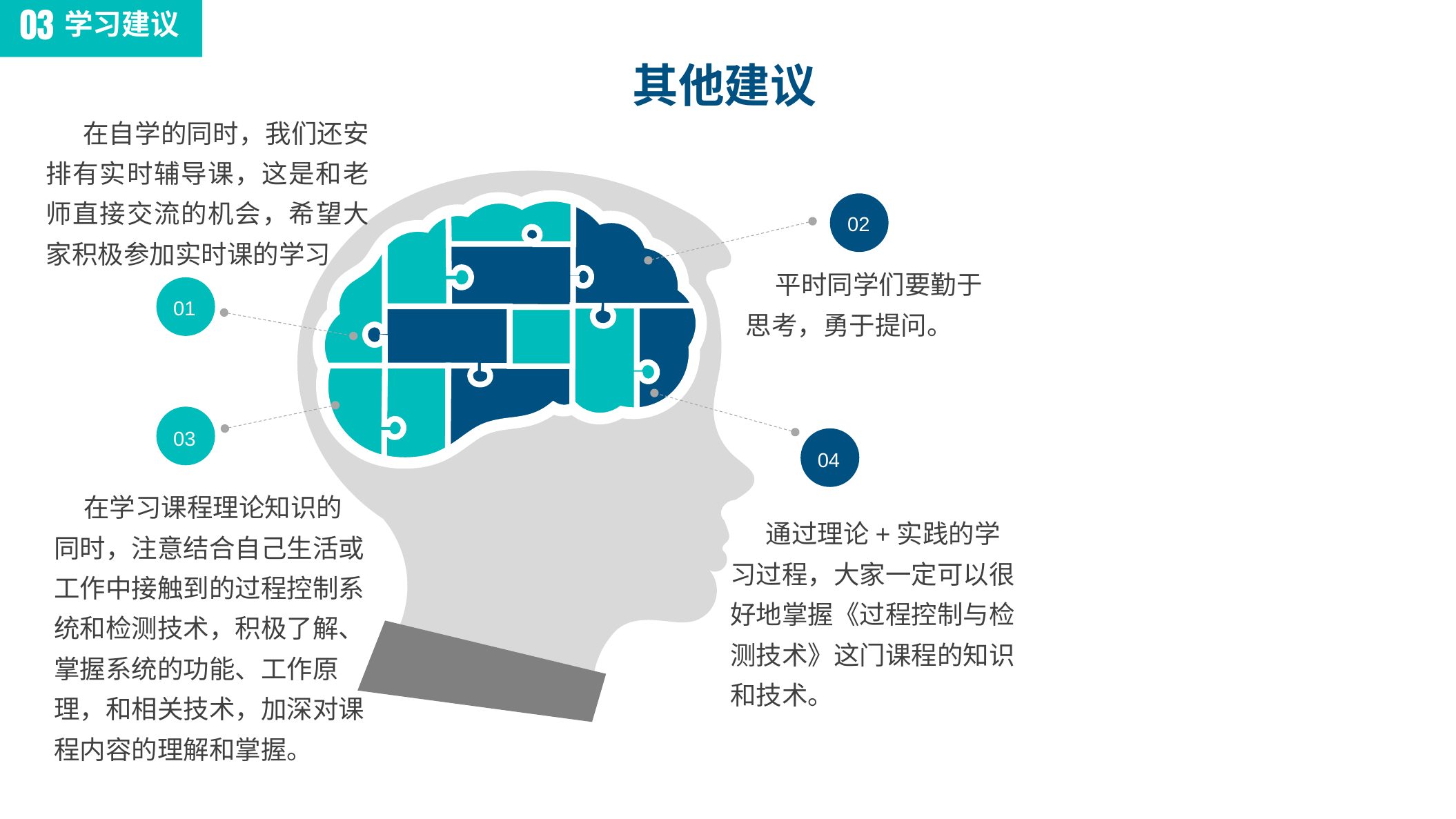

03
学习建议
其他建议
     在自学的同时，我们还安排有实时辅导课，这是和老师直接交流的机会，希望大家积极参加实时课的学习

02

    平时同学们要勤于思考，勇于提问。

01

03

04
    在学习课程理论知识的同时，注意结合自己生活或工作中接触到的过程控制系统和检测技术，积极了解、掌握系统的功能、工作原理，和相关技术，加深对课程内容的理解和掌握。
     通过理论+实践的学习过程，大家一定可以很好地掌握《过程控制与检测技术》这门课程的知识和技术。